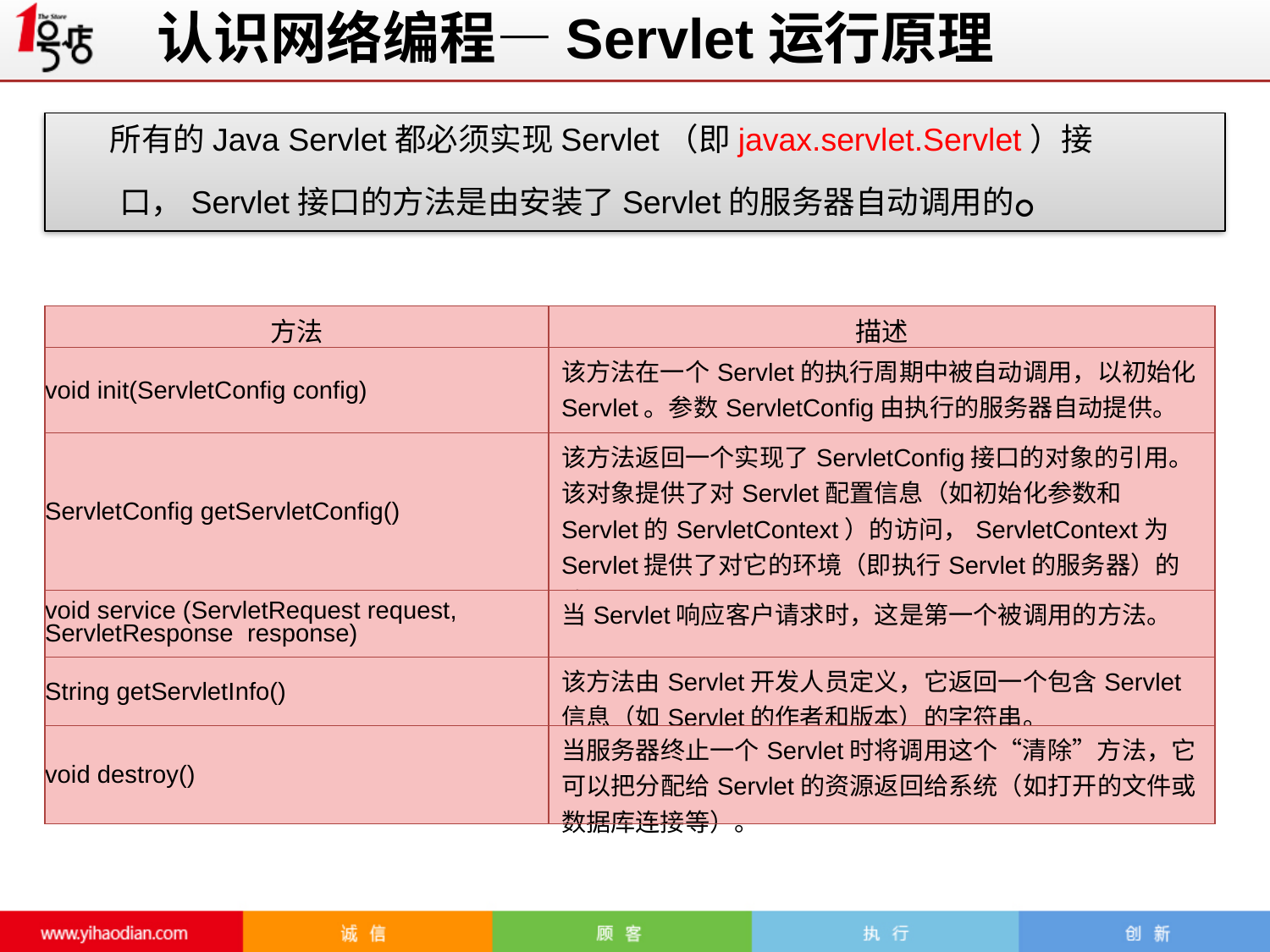

认识网络编程—Servlet运行原理
所有的Java Servlet都必须实现Servlet（即javax.servlet.Servlet）接口，Servlet接口的方法是由安装了Servlet的服务器自动调用的。
| 方法 | 描述 |
| --- | --- |
| void init(ServletConfig config) | 该方法在一个Servlet的执行周期中被自动调用，以初始化Servlet。参数ServletConfig由执行的服务器自动提供。 |
| ServletConfig getServletConfig() | 该方法返回一个实现了ServletConfig接口的对象的引用。该对象提供了对Servlet配置信息（如初始化参数和Servlet的ServletContext）的访问，ServletContext为Servlet提供了对它的环境（即执行Servlet的服务器）的访问。 |
| void service (ServletRequest request, ServletResponse response) | 当Servlet响应客户请求时，这是第一个被调用的方法。 |
| String getServletInfo() | 该方法由Servlet开发人员定义，它返回一个包含Servlet信息（如Servlet的作者和版本）的字符串。 |
| void destroy() | 当服务器终止一个Servlet时将调用这个“清除”方法，它可以把分配给Servlet的资源返回给系统（如打开的文件或数据库连接等）。 |